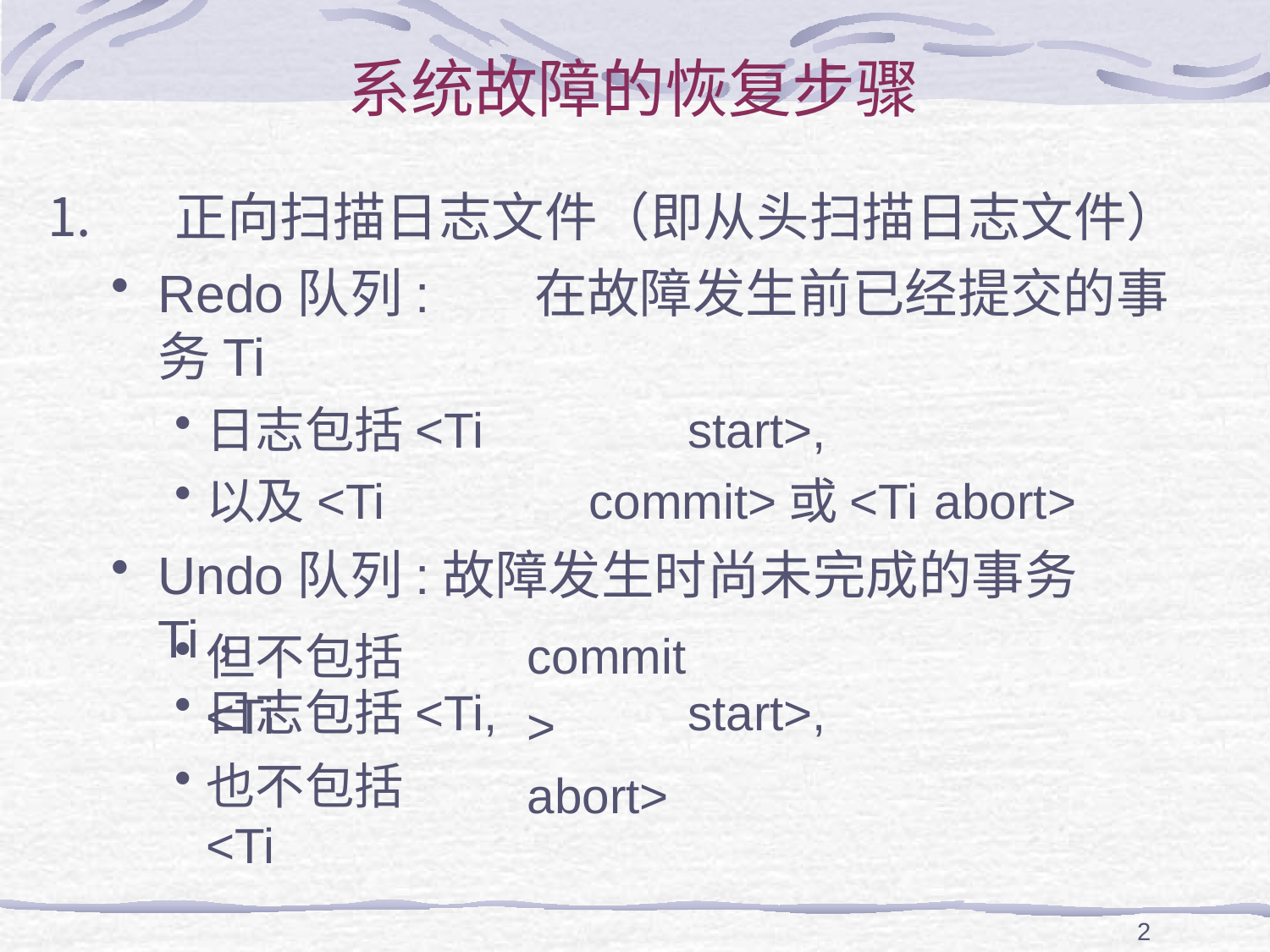

# 系统故障的恢复步骤

正向扫描日志文件（即从头扫描日志文件）
Redo队列:	在故障发生前已经提交的事务Ti
日志包括<Ti	start>,
以及<Ti	commit>或<Ti	abort>
Undo队列:故障发生时尚未完成的事务Ti，
日志包括<Ti,	start>,
但不包括<Ti
也不包括<Ti
commit>  abort>

20